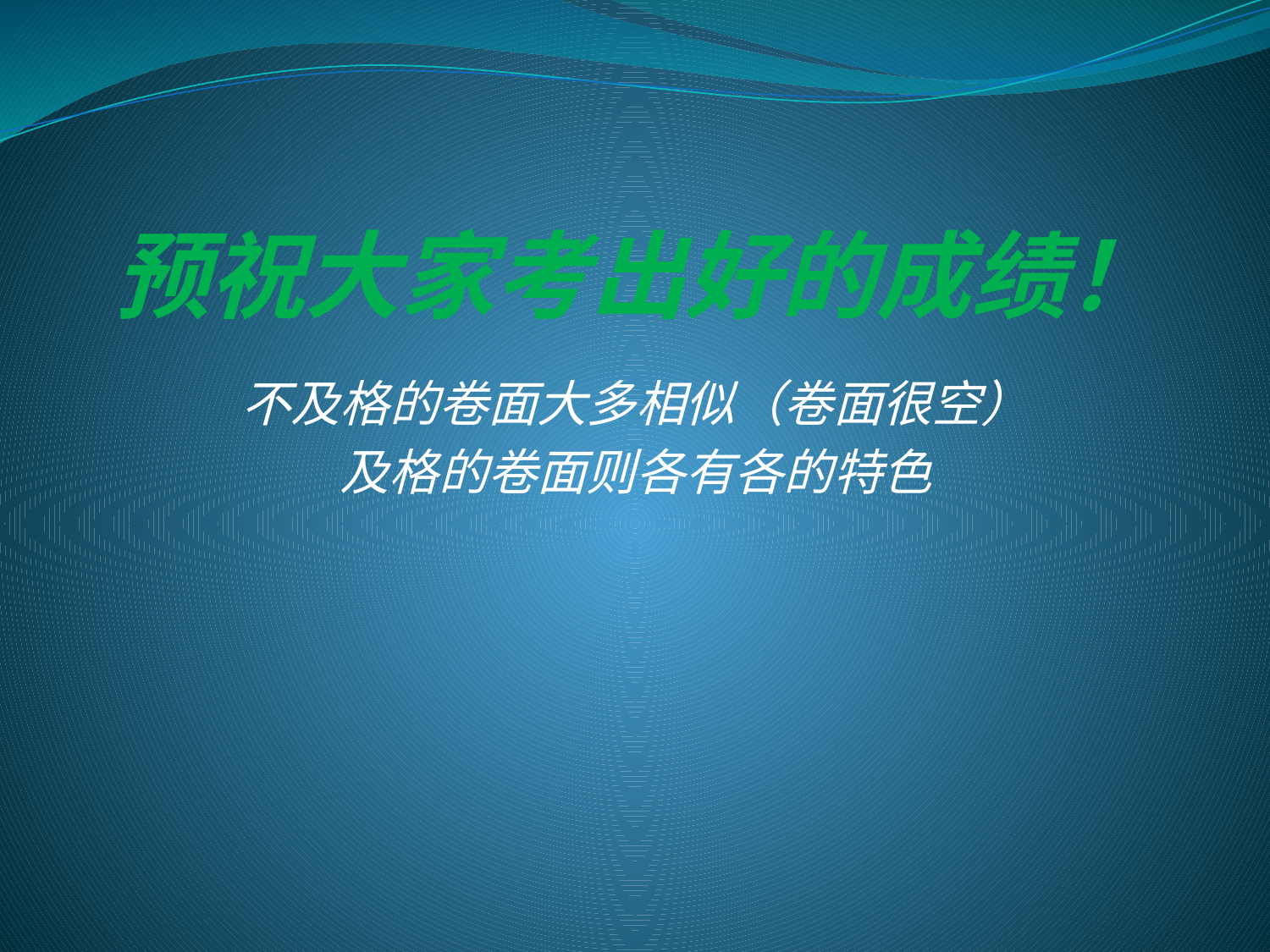

# 预祝大家考出好的成绩！
不及格的卷面大多相似（卷面很空）
及格的卷面则各有各的特色
33